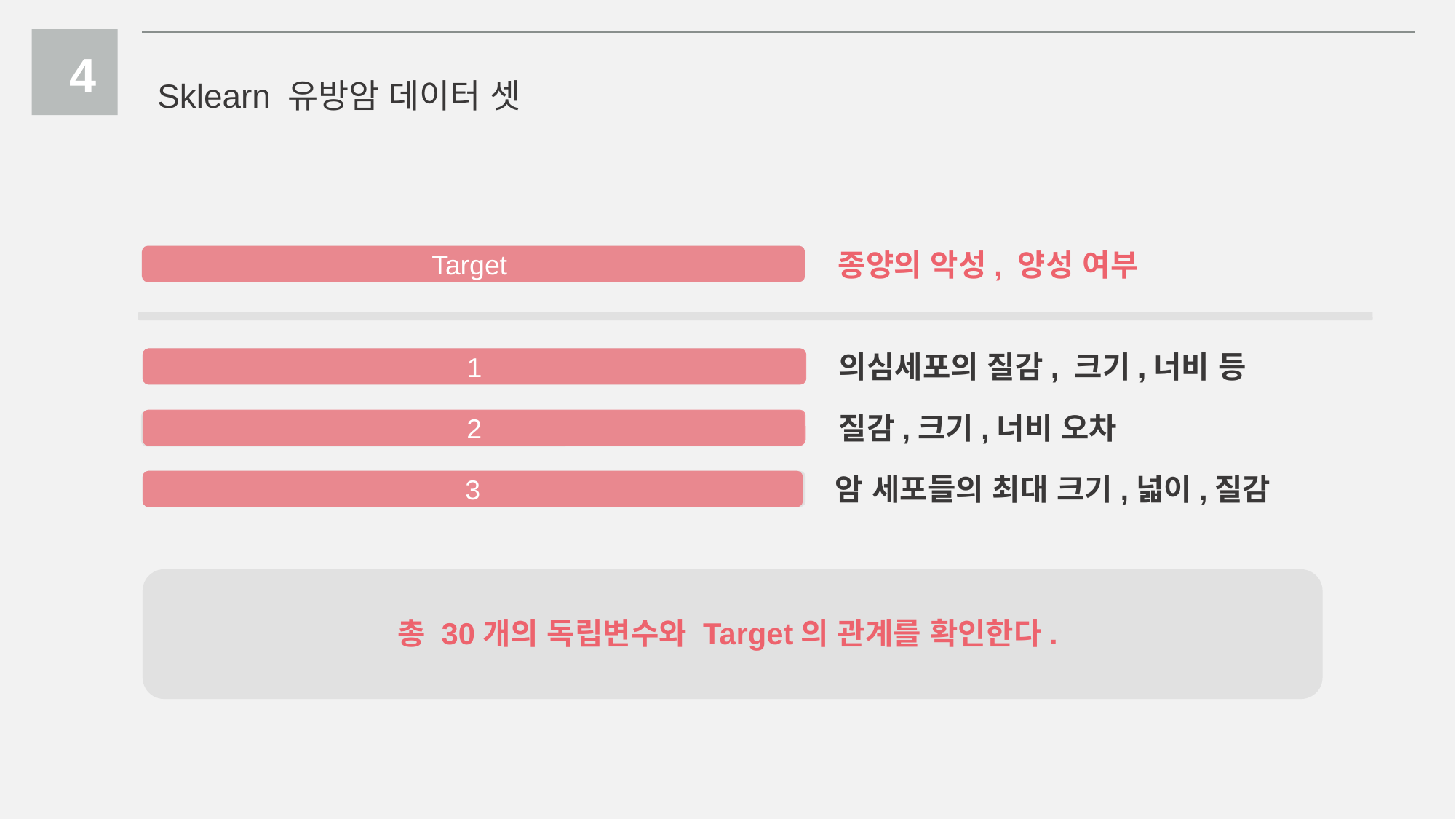

4
Sklearn 유방암 데이터 셋
종양의 악성, 양성 여부

Target

의심세포의 질감, 크기,너비 등

1
질감,크기,너비 오차
2

암 세포들의 최대 크기,넓이,질감

3

총 30개의 독립변수와 Target의 관계를 확인한다.

Copyrightⓒ. Saebyeol Yu. All Rights Reserved.